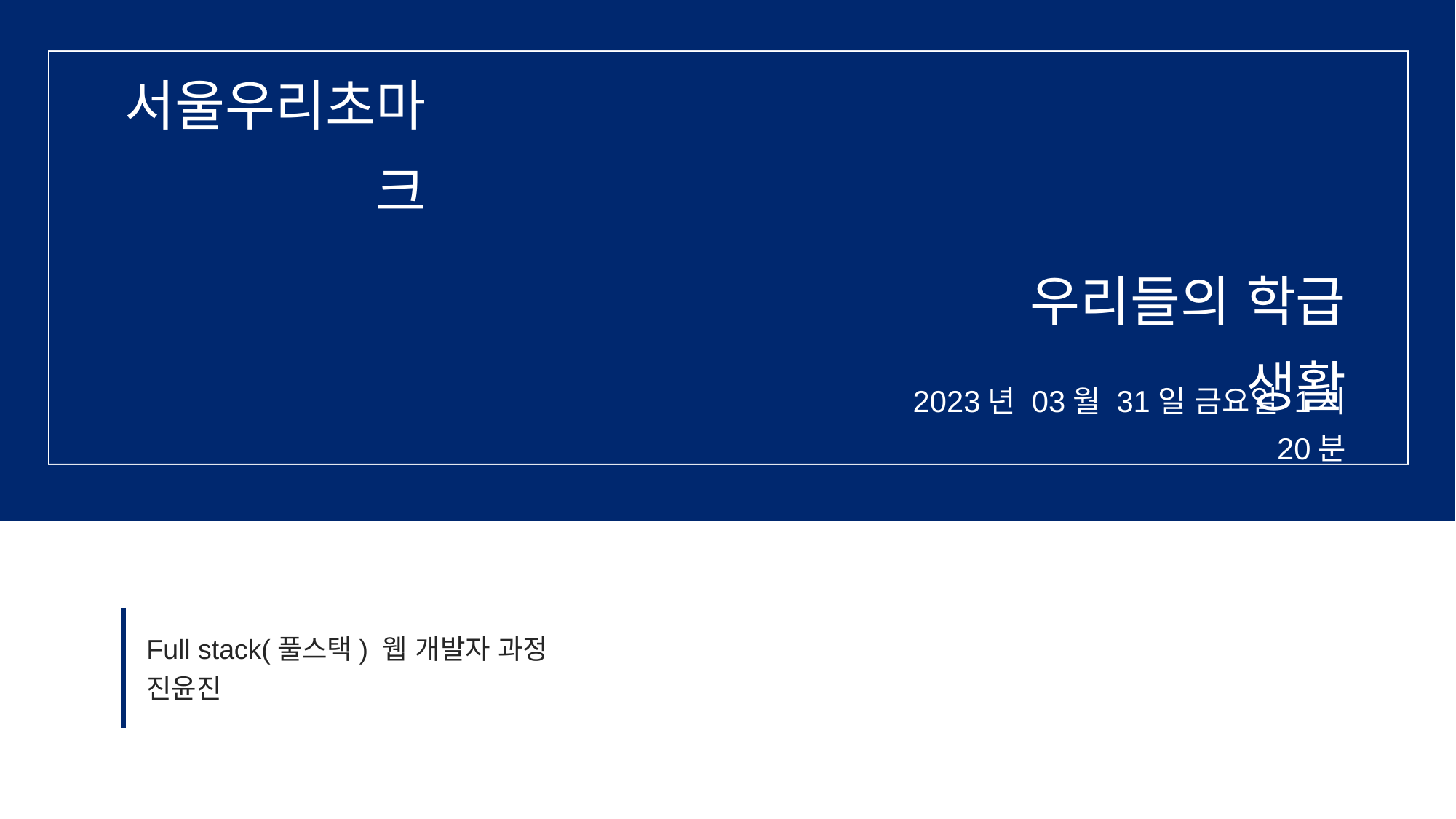

서울우리초마크
우리들의 학급 생활
2023년 03월 31일 금요일 1시 20분
Full stack(풀스택) 웹 개발자 과정
진윤진